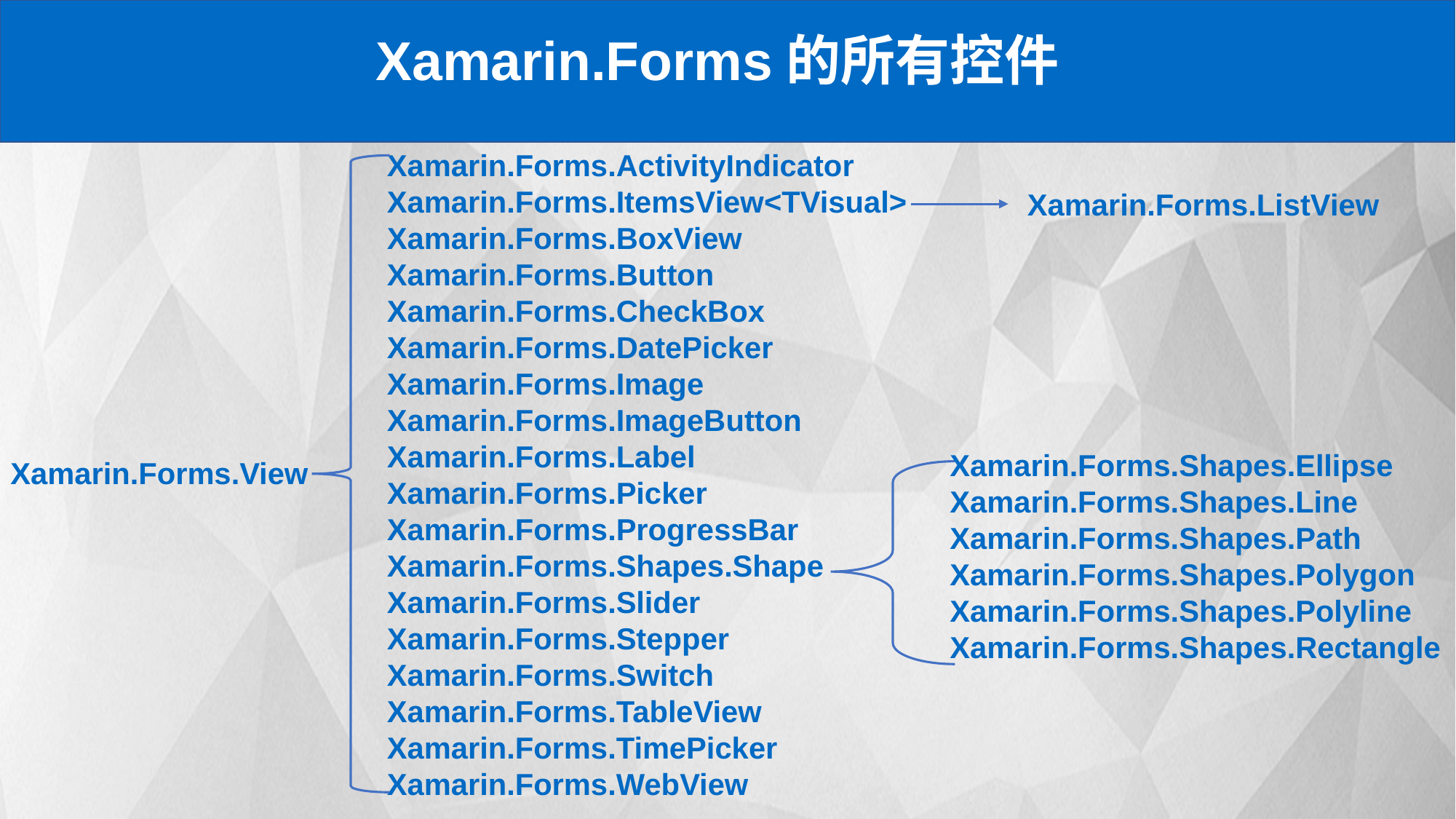

Xamarin.Forms的所有控件
Xamarin.Forms.ActivityIndicator
Xamarin.Forms.ItemsView<TVisual>
Xamarin.Forms.BoxView
Xamarin.Forms.Button
Xamarin.Forms.CheckBox
Xamarin.Forms.DatePicker
Xamarin.Forms.Image
Xamarin.Forms.ImageButton
Xamarin.Forms.Label
Xamarin.Forms.Picker
Xamarin.Forms.ProgressBar
Xamarin.Forms.Shapes.Shape
Xamarin.Forms.Slider
Xamarin.Forms.Stepper
Xamarin.Forms.Switch
Xamarin.Forms.TableView
Xamarin.Forms.TimePicker
Xamarin.Forms.WebView

Xamarin.Forms.ListView
Xamarin.Forms.Shapes.Ellipse
Xamarin.Forms.Shapes.Line
Xamarin.Forms.Shapes.Path
Xamarin.Forms.Shapes.Polygon
Xamarin.Forms.Shapes.Polyline
Xamarin.Forms.Shapes.Rectangle
Xamarin.Forms.View